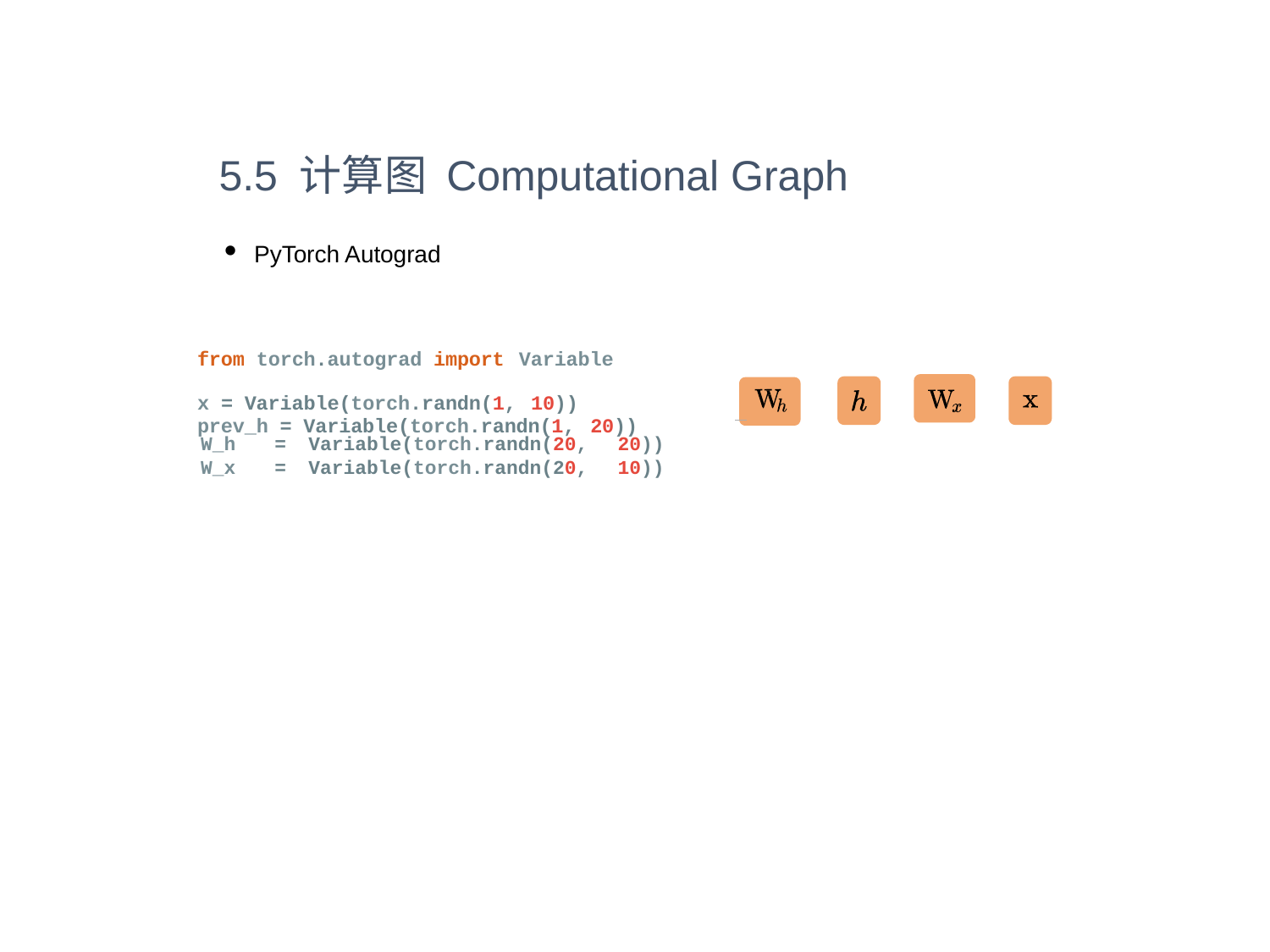

5.5 计算图 Computational Graph
# PyTorch Autograd
from torch.autograd import
Variable

x = Variable(torch.randn(1,
10))

prev_h = Variable(torch.randn(1,
20))

| W\_h | = | Variable(torch.randn(20, | 20)) |
| --- | --- | --- | --- |
| W\_x | = | Variable(torch.randn(20, | 10)) |